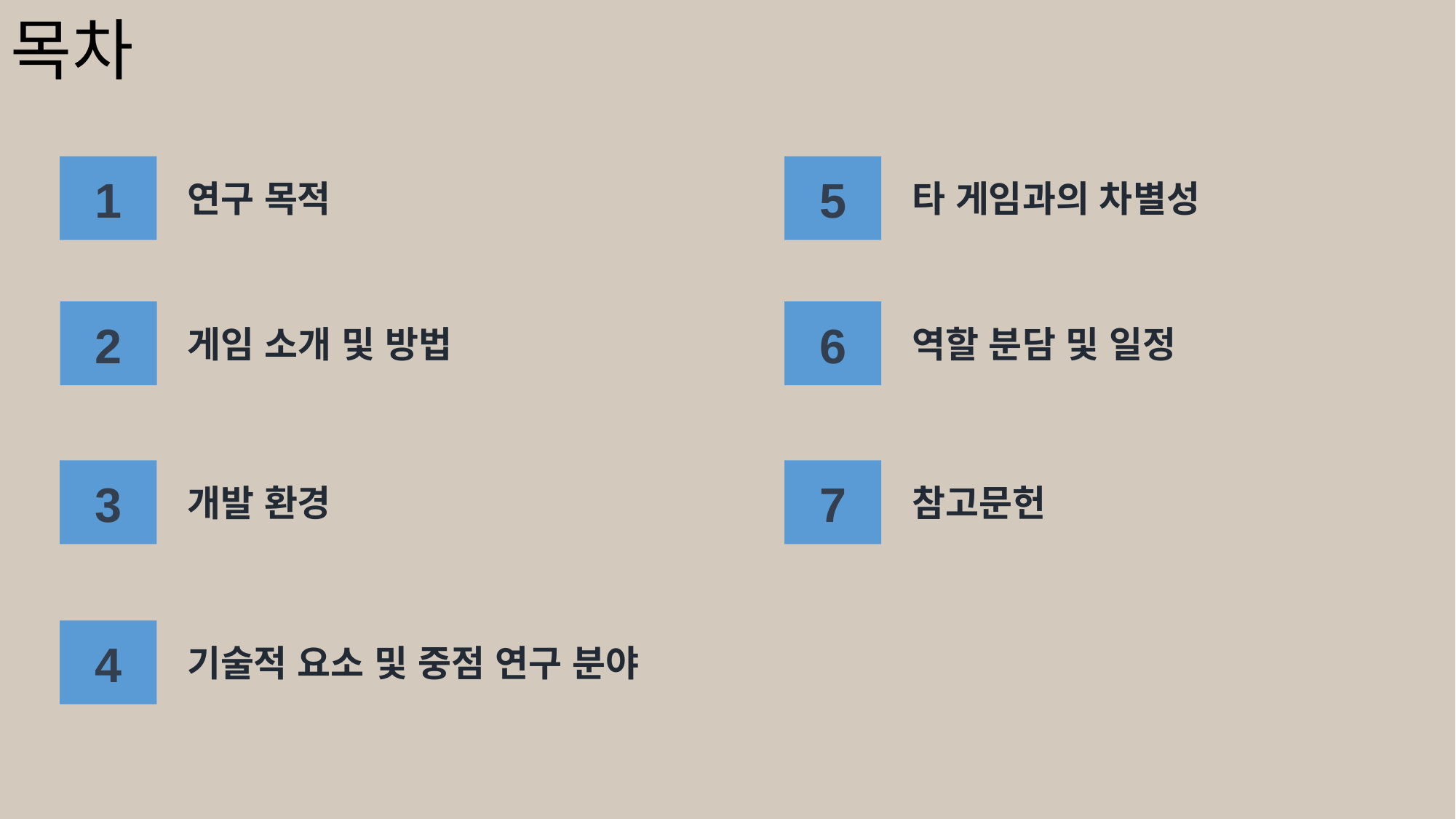

목차

1
연구 목적

5
타 게임과의 차별성

6
역할 분담 및 일정

2
게임 소개 및 방법

3
개발 환경

7
참고문헌

4
기술적 요소 및 중점 연구 분야